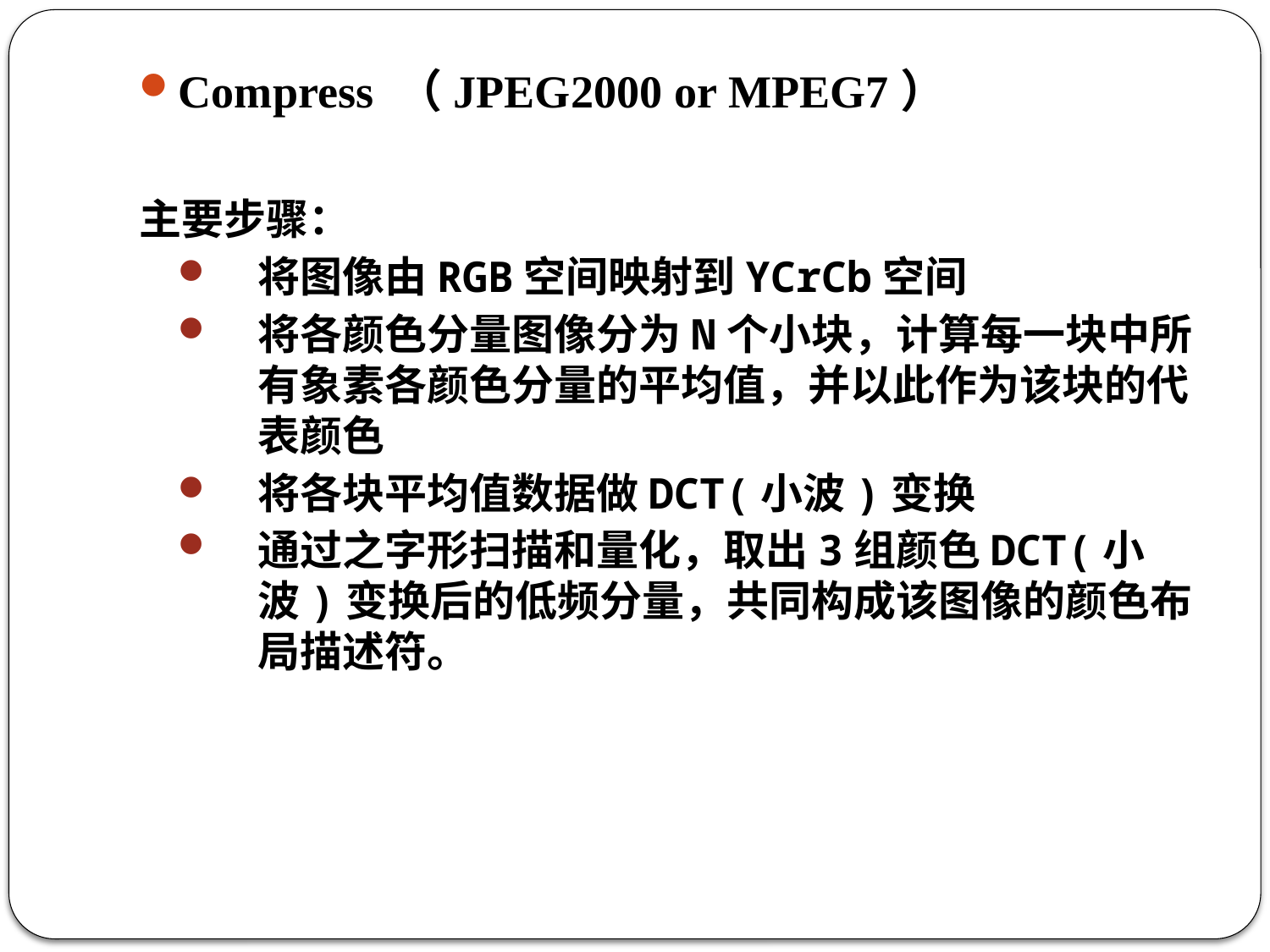

Compress （JPEG2000 or MPEG7）

主要步骤：
将图像由RGB空间映射到YCrCb空间
将各颜色分量图像分为N个小块，计算每一块中所有象素各颜色分量的平均值，并以此作为该块的代表颜色
将各块平均值数据做DCT(小波)变换
通过之字形扫描和量化，取出3组颜色DCT(小波)变换后的低频分量，共同构成该图像的颜色布局描述符。